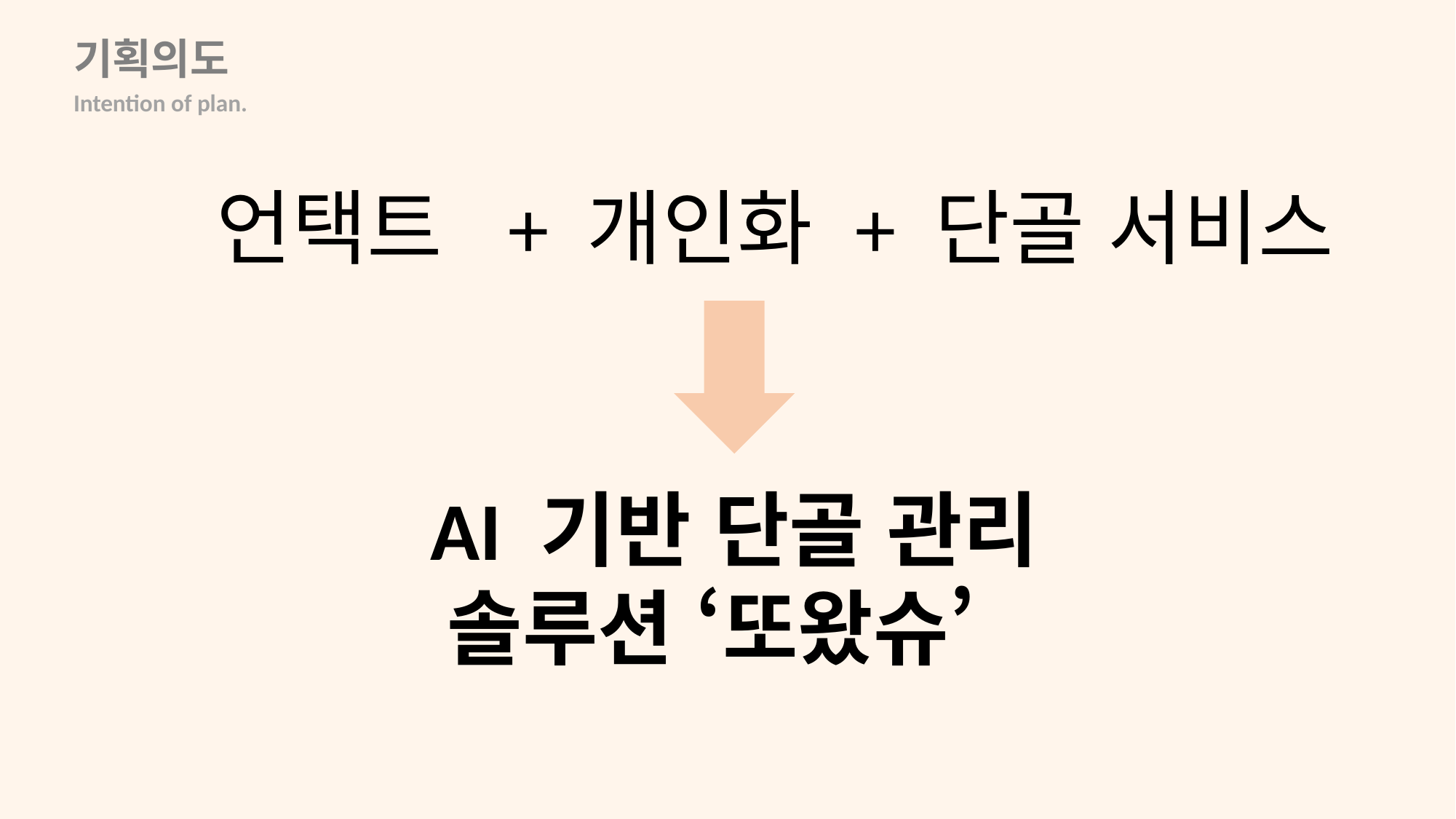

기획의도
Intention of plan.
언택트  + 개인화 + 단골 서비스

AI 기반 단골 관리 솔루션 ‘또왔슈’